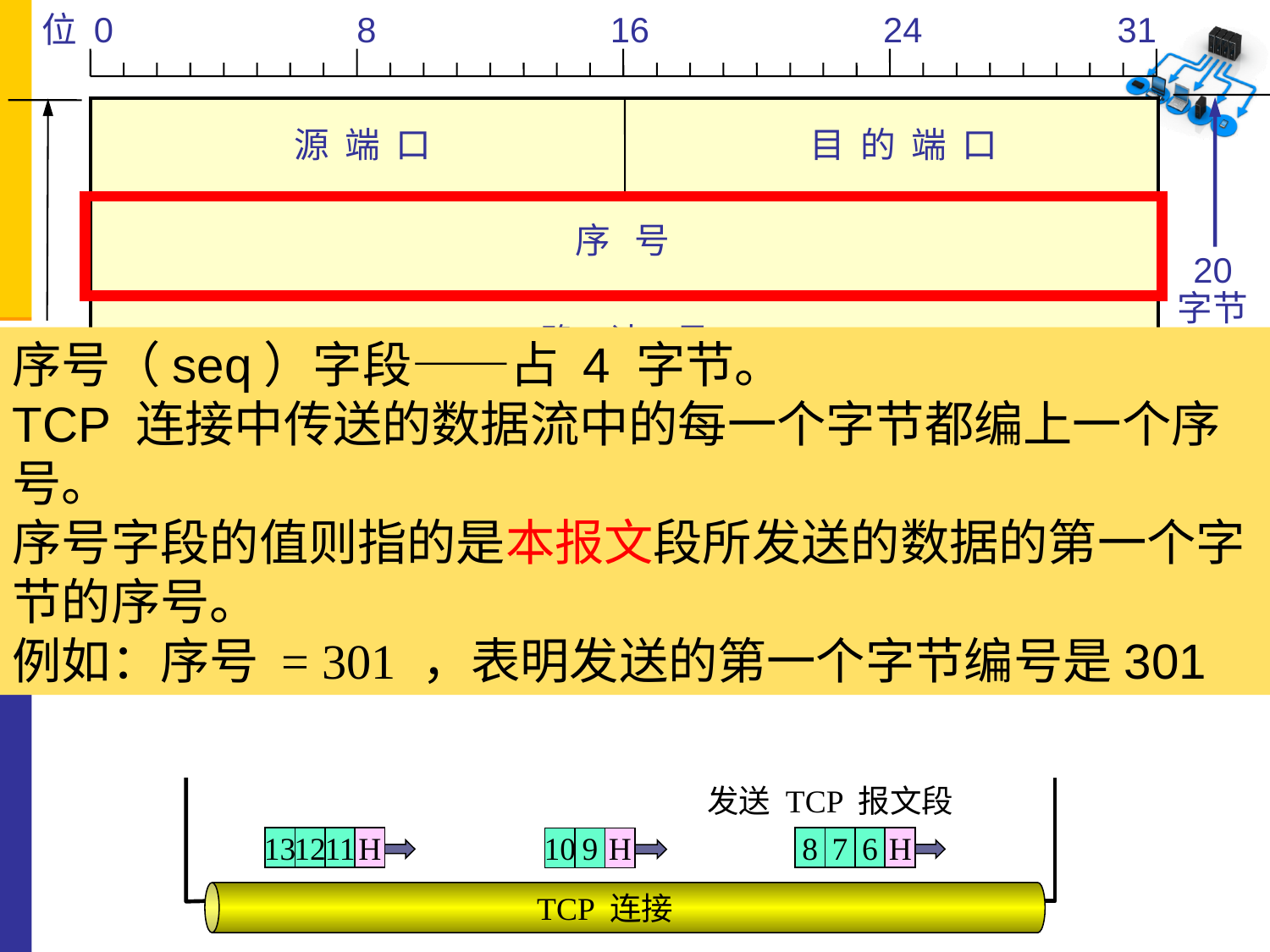

位 0                         8                        16                        24                    31

源  端  口
目  的  端  口

序   号
20
字节
固定
首部

确    认    号
TCP
首部
序号（seq）字段——占 4 字节。
TCP 连接中传送的数据流中的每一个字节都编上一个序号。
序号字段的值则指的是本报文段所发送的数据的第一个字节的序号。
例如：序号 = 301 ，表明发送的第一个字节编号是301
数据
偏移

U
R
G
A
C
K
P
S
H
R
S
T
S
Y
N
F
I
N
窗   口
保   留

检   验   和
紧   急   指   针

选    项    （长  度  可  变）
填    充

发送 TCP 报文段

13
12
11
H
8
7
6
H
10
9
H

TCP 连接